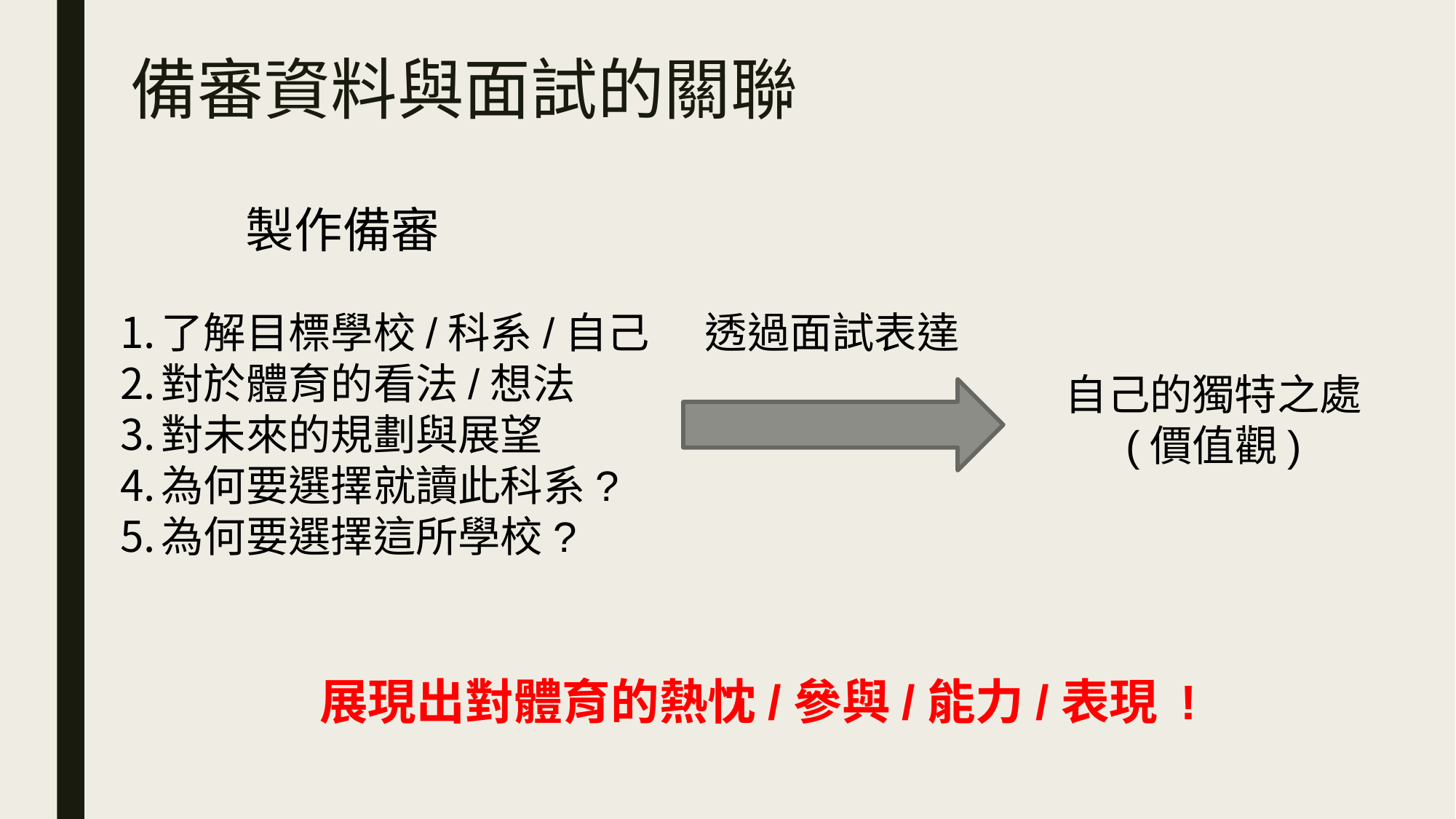

# 備審資料與面試的關聯
製作備審
了解目標學校/科系/自己
對於體育的看法/想法
對未來的規劃與展望
為何要選擇就讀此科系?
為何要選擇這所學校?

透過面試表達
自己的獨特之處
(價值觀)

展現出對體育的熱忱/參與/能力/表現 !